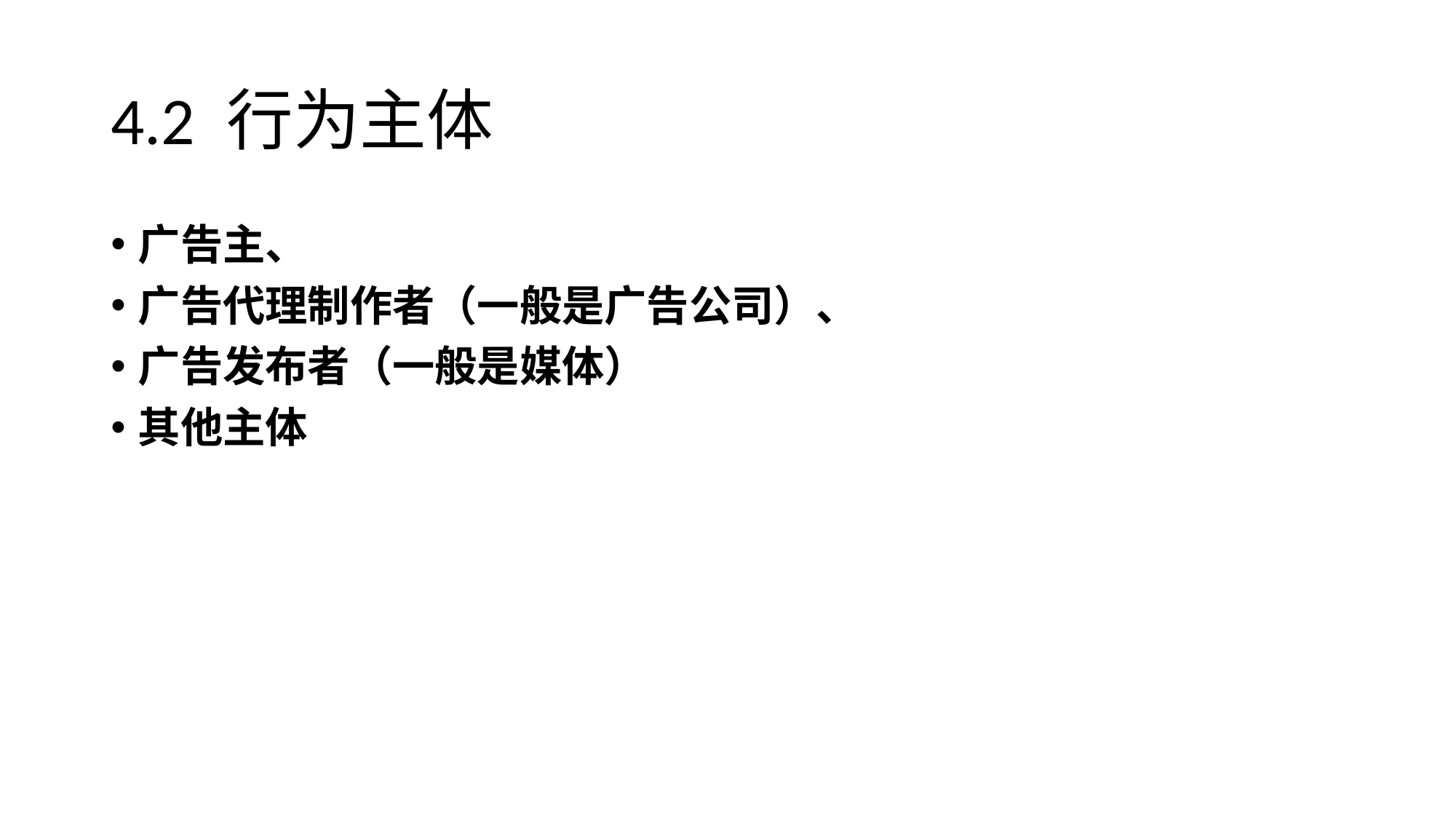

# 4.2 行为主体
广告主、
广告代理制作者（一般是广告公司）、
广告发布者（一般是媒体）
其他主体